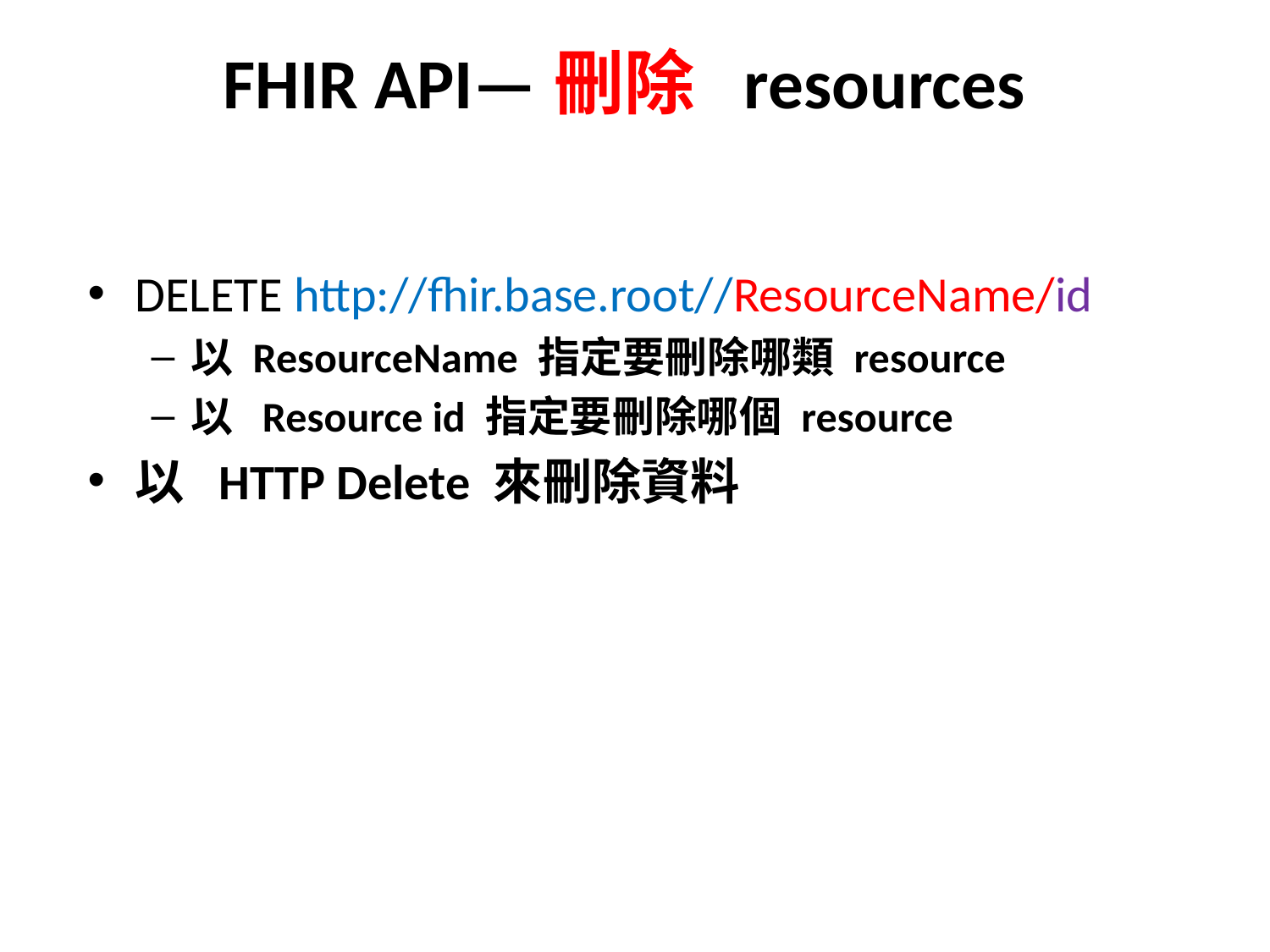

# FHIR API—刪除  resources
DELETE http://fhir.base.root//ResourceName/id
以 ResourceName 指定要刪除哪類 resource
以  Resource id 指定要刪除哪個 resource
以  HTTP Delete 來刪除資料